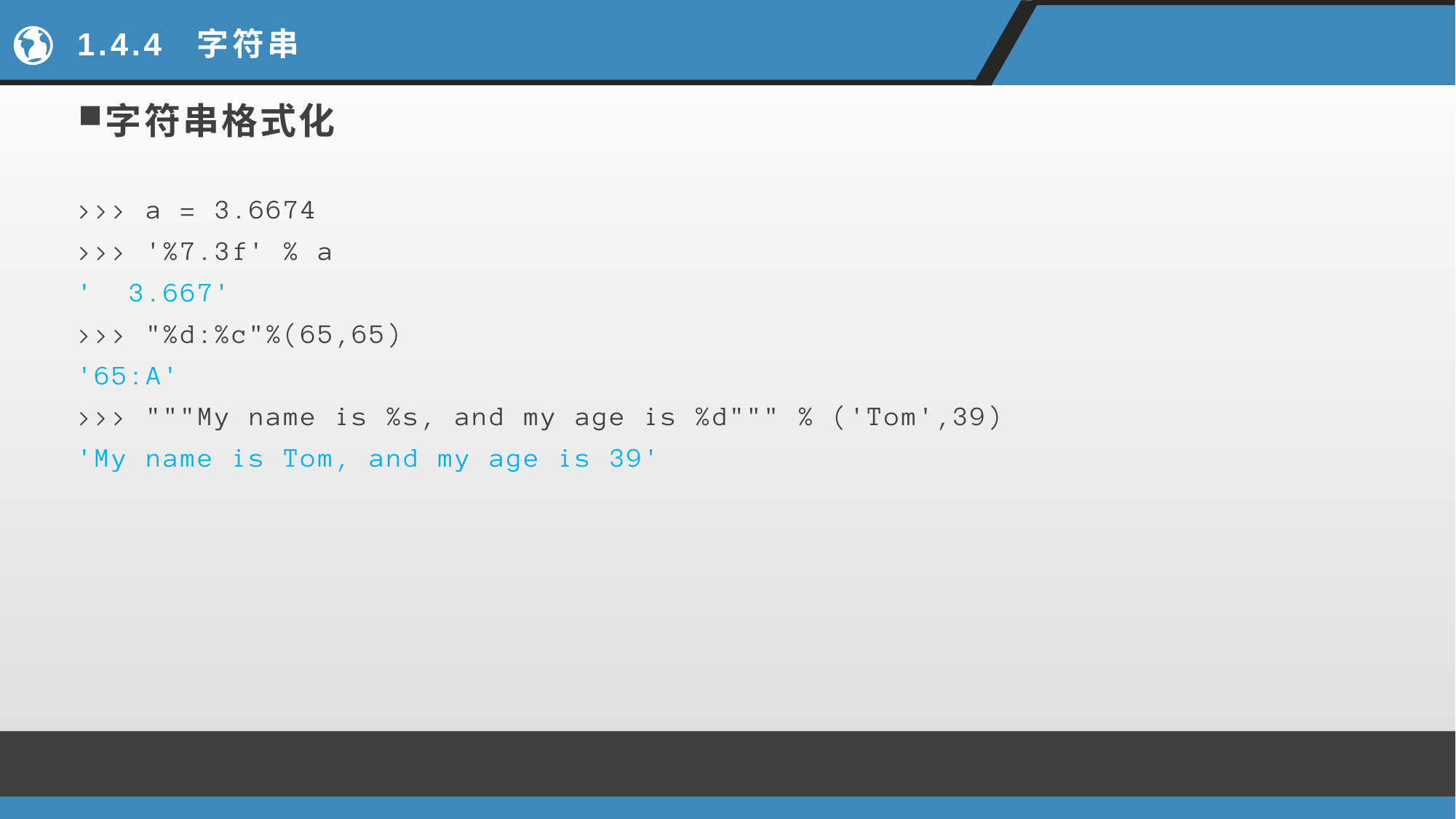

# 1.4.4  字符串

字符串格式化

>>> a = 3.6674
>>> '%7.3f' % a
'  3.667'
>>> "%d:%c"%(65,65)
'65:A'
>>> """My name is %s, and my age is %d""" % ('Tom',39)
'My name is Tom, and my age is 39'